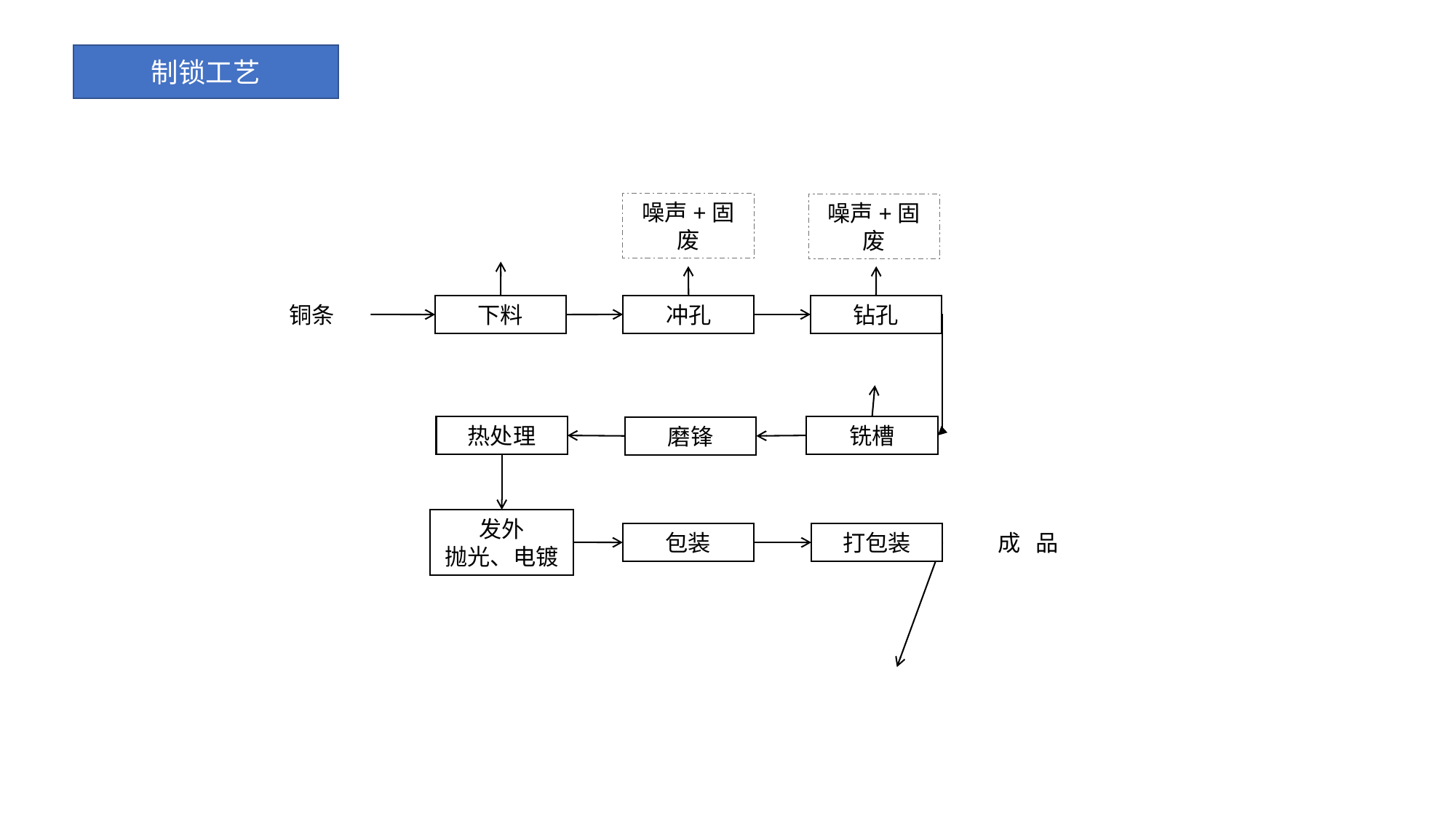

制锁工艺
噪声+固废
噪声+固废
冲孔
钻孔
铜条
下料
热处理
铣槽
磨锋

成   品
发外
抛光、电镀
包装
打包装